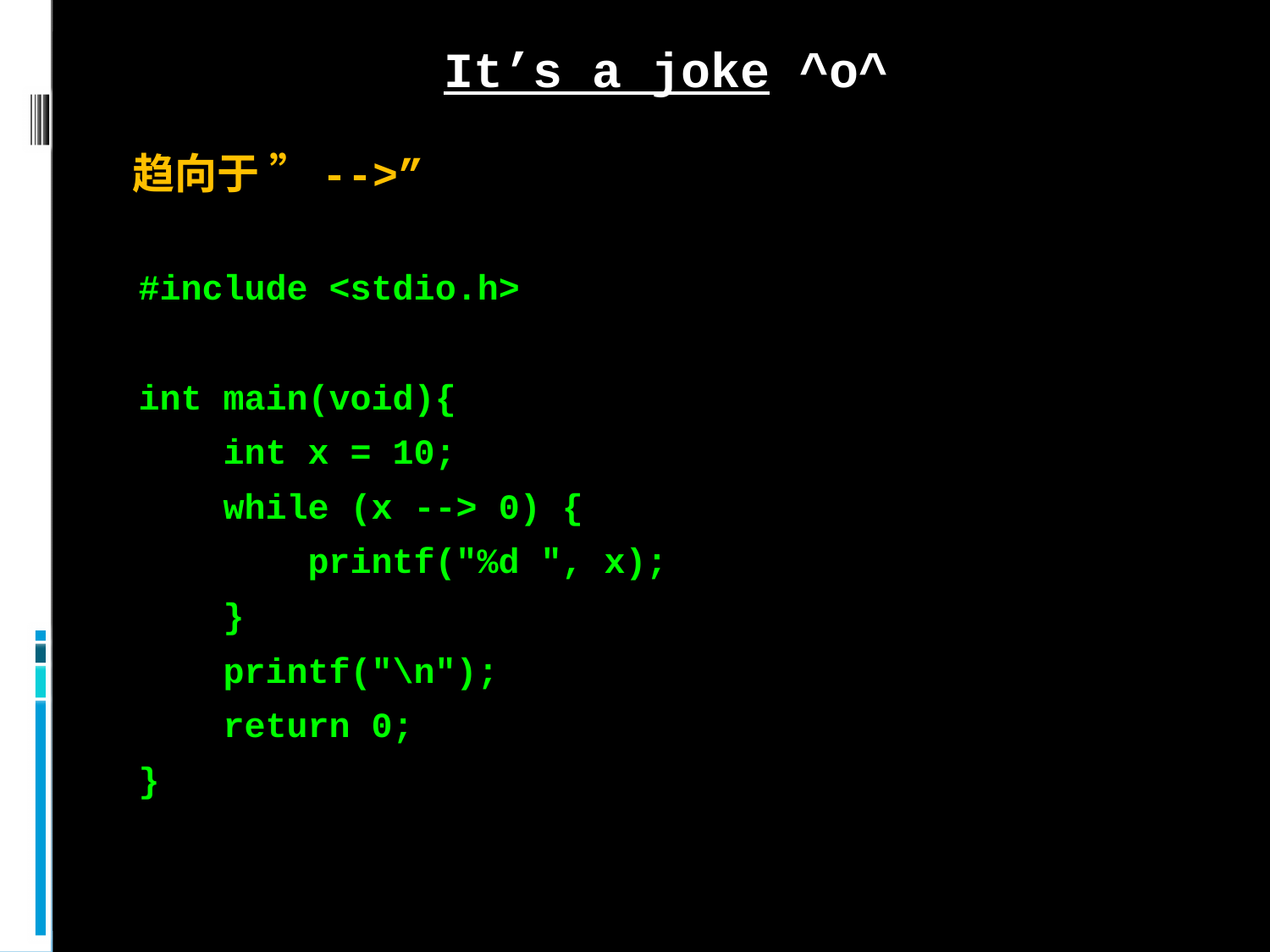

It’s a joke ^o^

     趋向于 ”-->”

#include <stdio.h>

int main(void){
    int x = 10;
    while (x --> 0) {
        printf("%d ", x);
    }
    printf("\n");
    return 0;
}